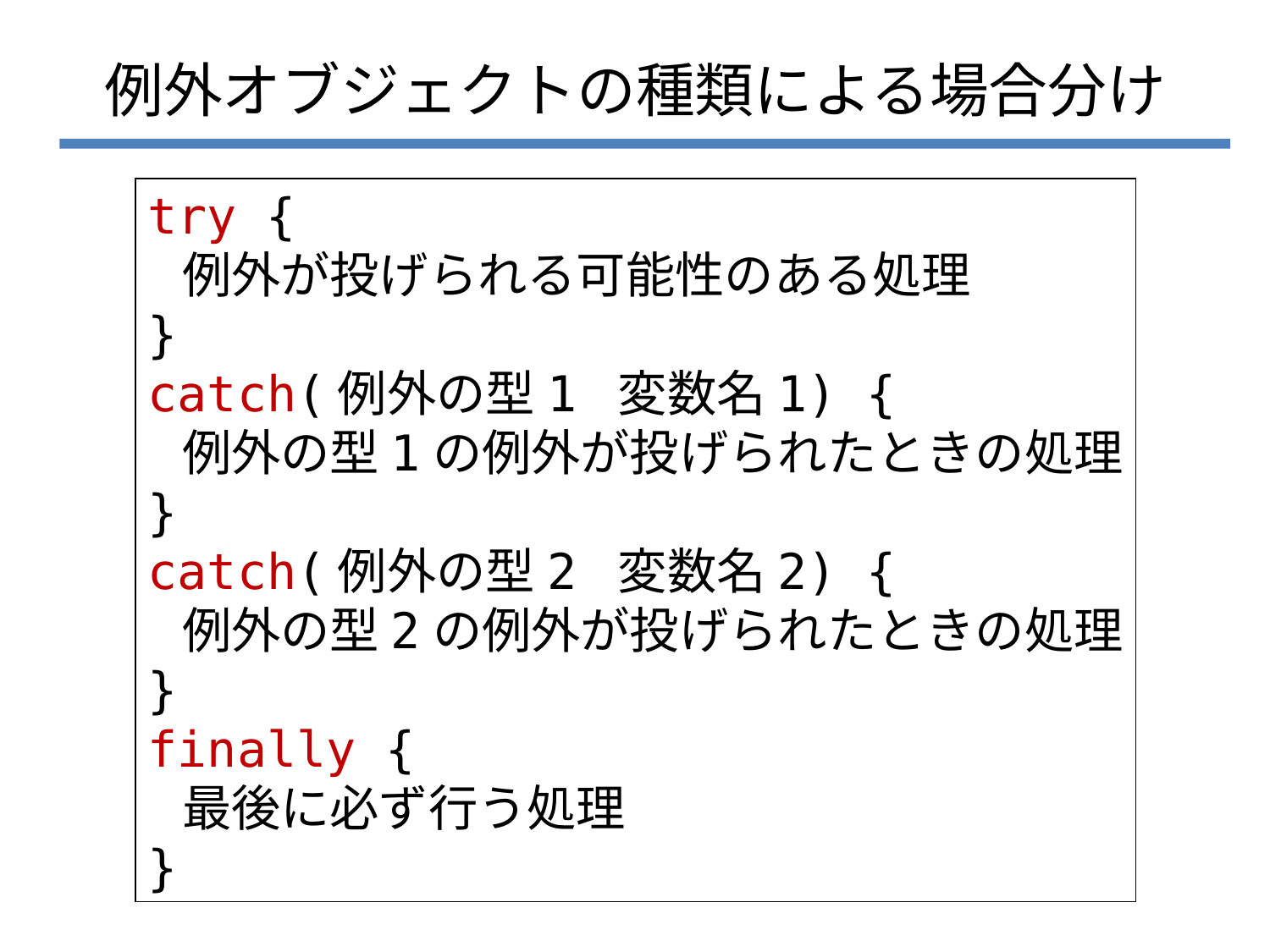

# 例外オブジェクトの種類による場合分け
try {
  例外が投げられる可能性のある処理
}
catch(例外の型1 変数名1) {
  例外の型1の例外が投げられたときの処理
}
catch(例外の型2 変数名2) {
  例外の型2の例外が投げられたときの処理
}
finally {
  最後に必ず行う処理
}